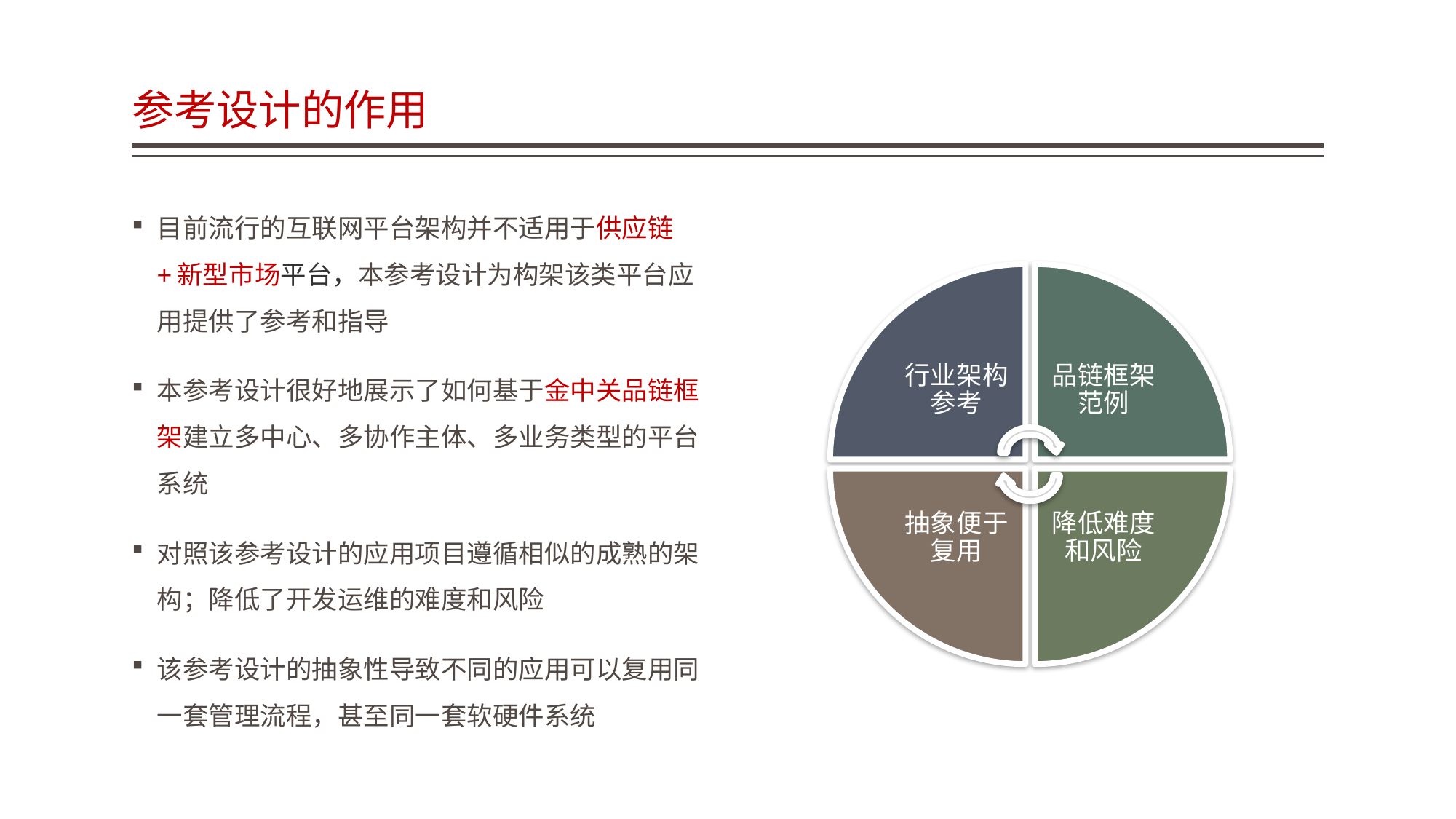

# 参考设计的作用
目前流行的互联网平台架构并不适用于供应链+新型市场平台，本参考设计为构架该类平台应用提供了参考和指导
本参考设计很好地展示了如何基于金中关品链框架建立多中心、多协作主体、多业务类型的平台系统
对照该参考设计的应用项目遵循相似的成熟的架构；降低了开发运维的难度和风险
该参考设计的抽象性导致不同的应用可以复用同一套管理流程，甚至同一套软硬件系统
行业架构参考
品链框架范例
降低难度和风险
抽象便于复用